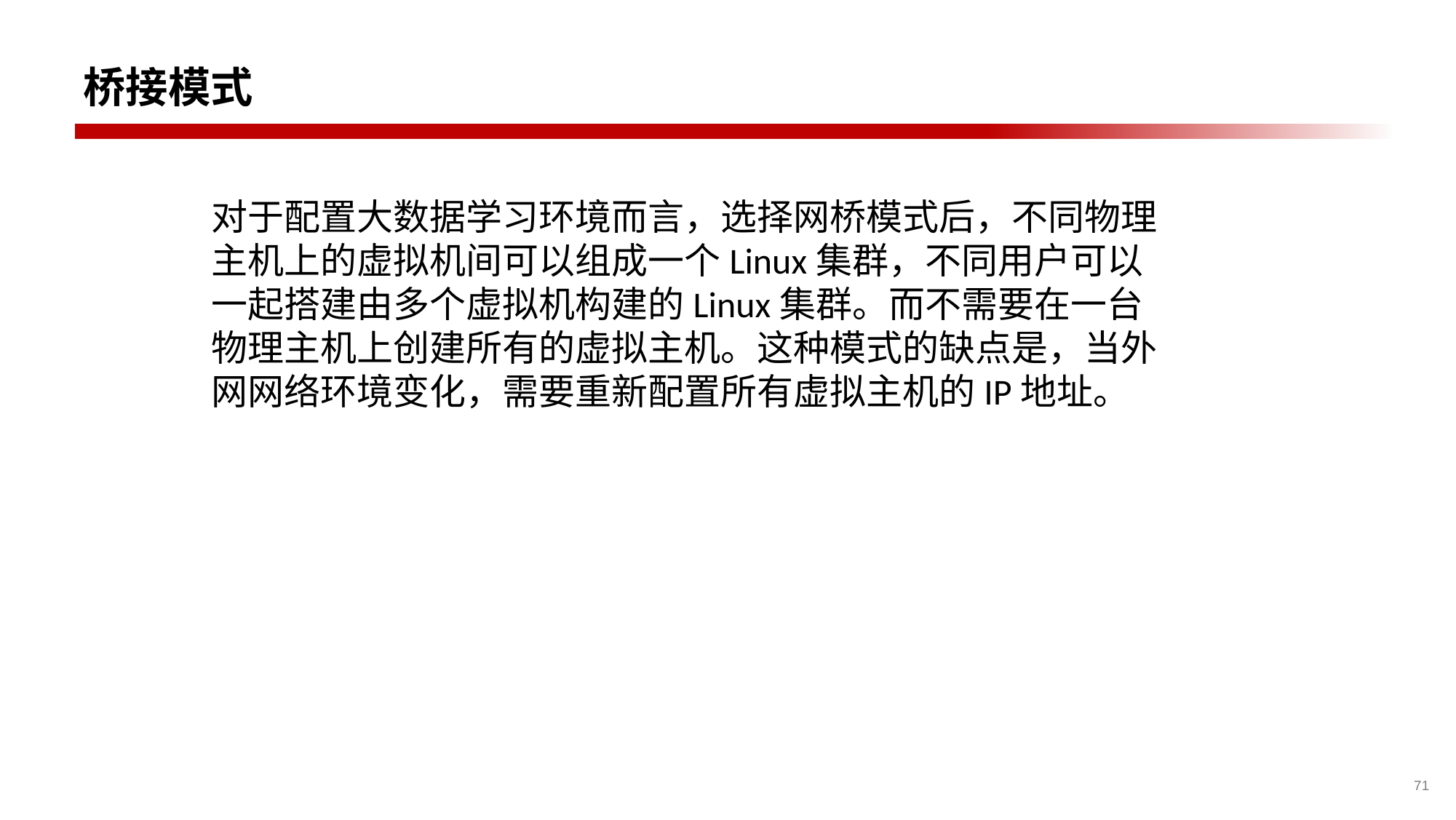

桥接模式

对于配置大数据学习环境而言，选择网桥模式后，不同物理主机上的虚拟机间可以组成一个Linux集群，不同用户可以一起搭建由多个虚拟机构建的Linux集群。而不需要在一台物理主机上创建所有的虚拟主机。这种模式的缺点是，当外网网络环境变化，需要重新配置所有虚拟主机的IP地址。

71